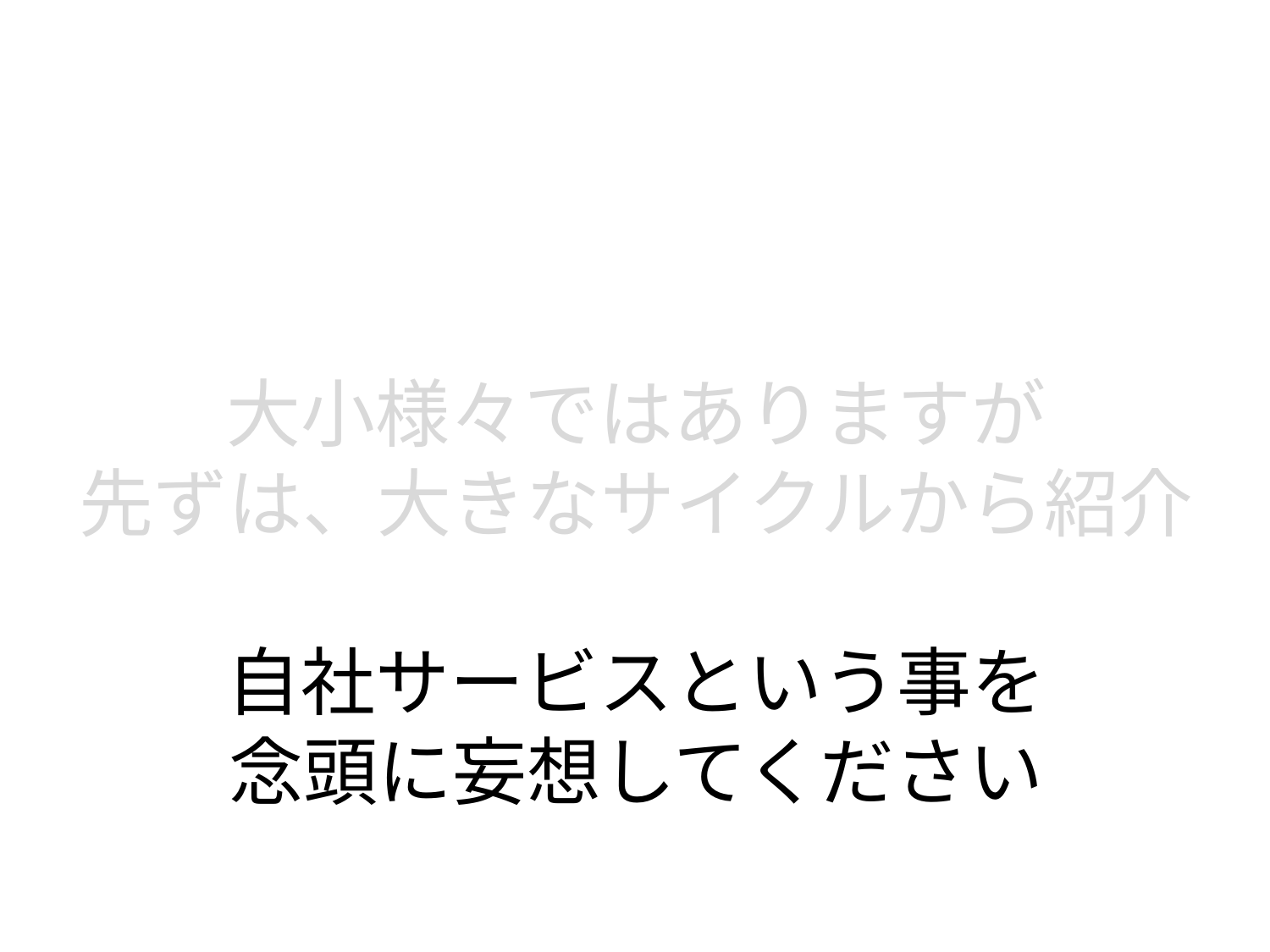

# 大小様々ではありますが 先ずは、大きなサイクルから紹介 自社サービスという事を 念頭に妄想してください